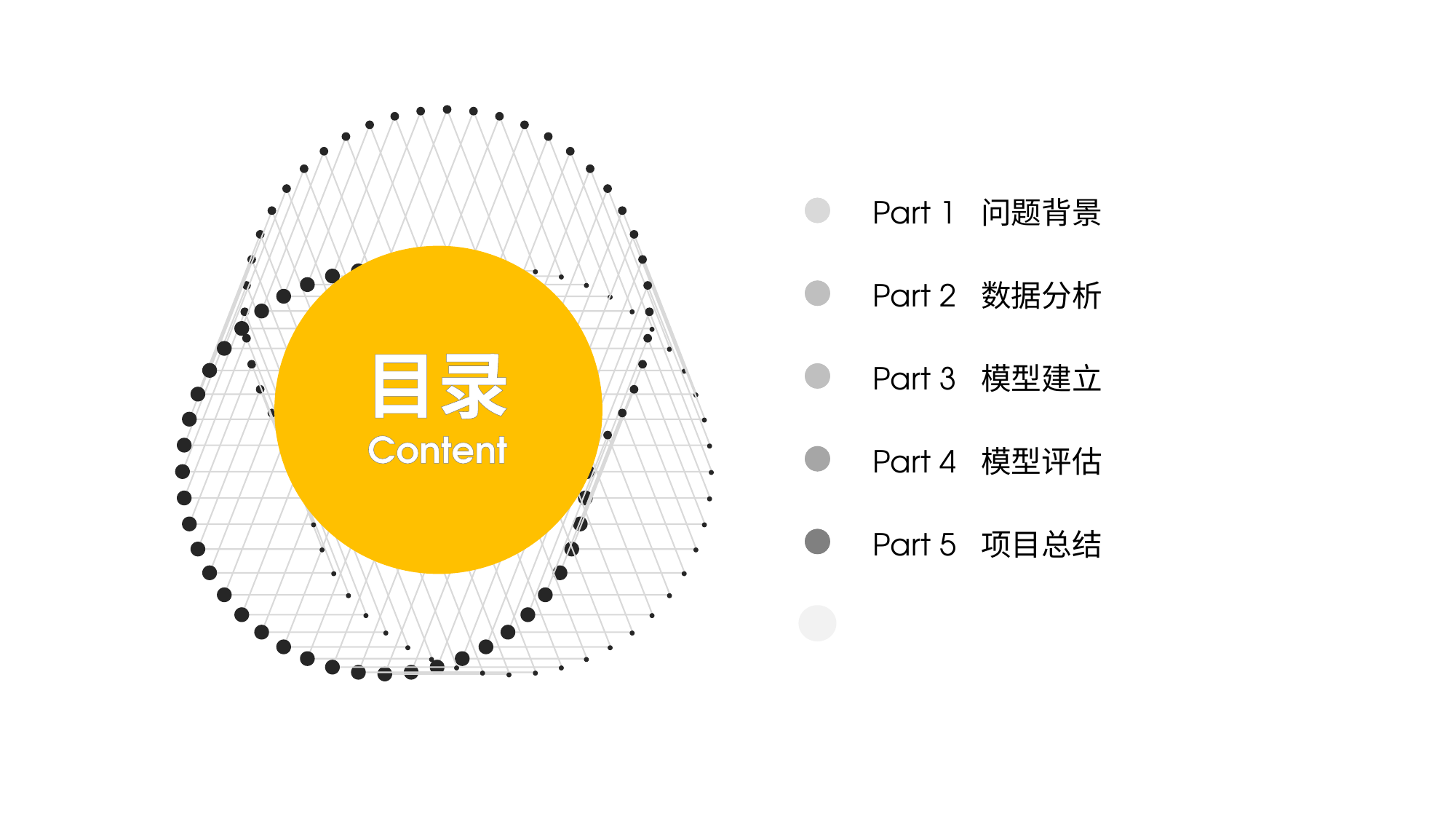

Part 1  问题背景

Part 2  数据分析

目录
Content
Part 3  模型建立

Part 4  模型评估

Part 5  项目总结